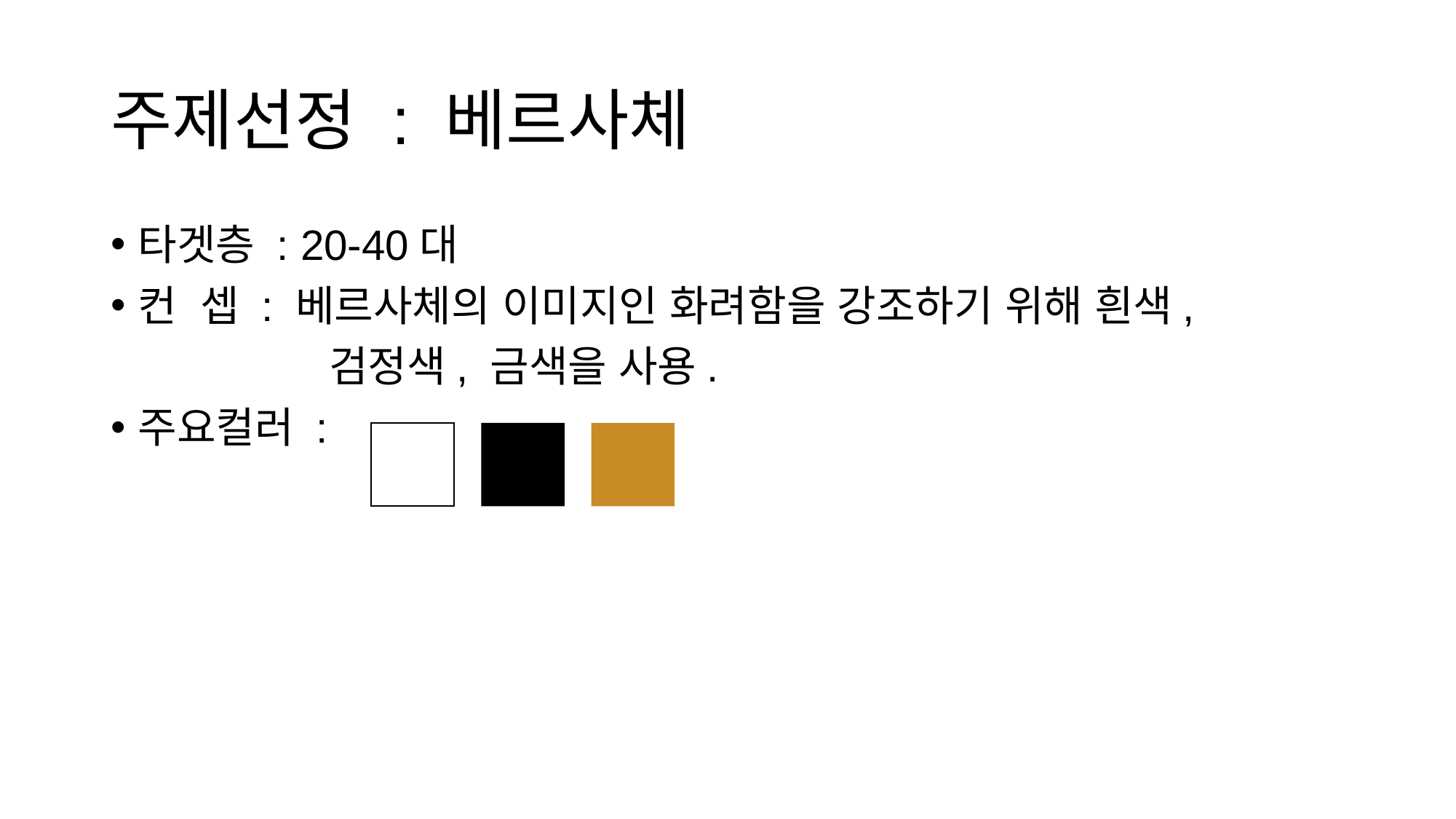

# 주제선정 : 베르사체
타겟층 : 20-40대
컨  셉 : 베르사체의 이미지인 화려함을 강조하기 위해 흰색,
		검정색, 금색을 사용.
주요컬러 :